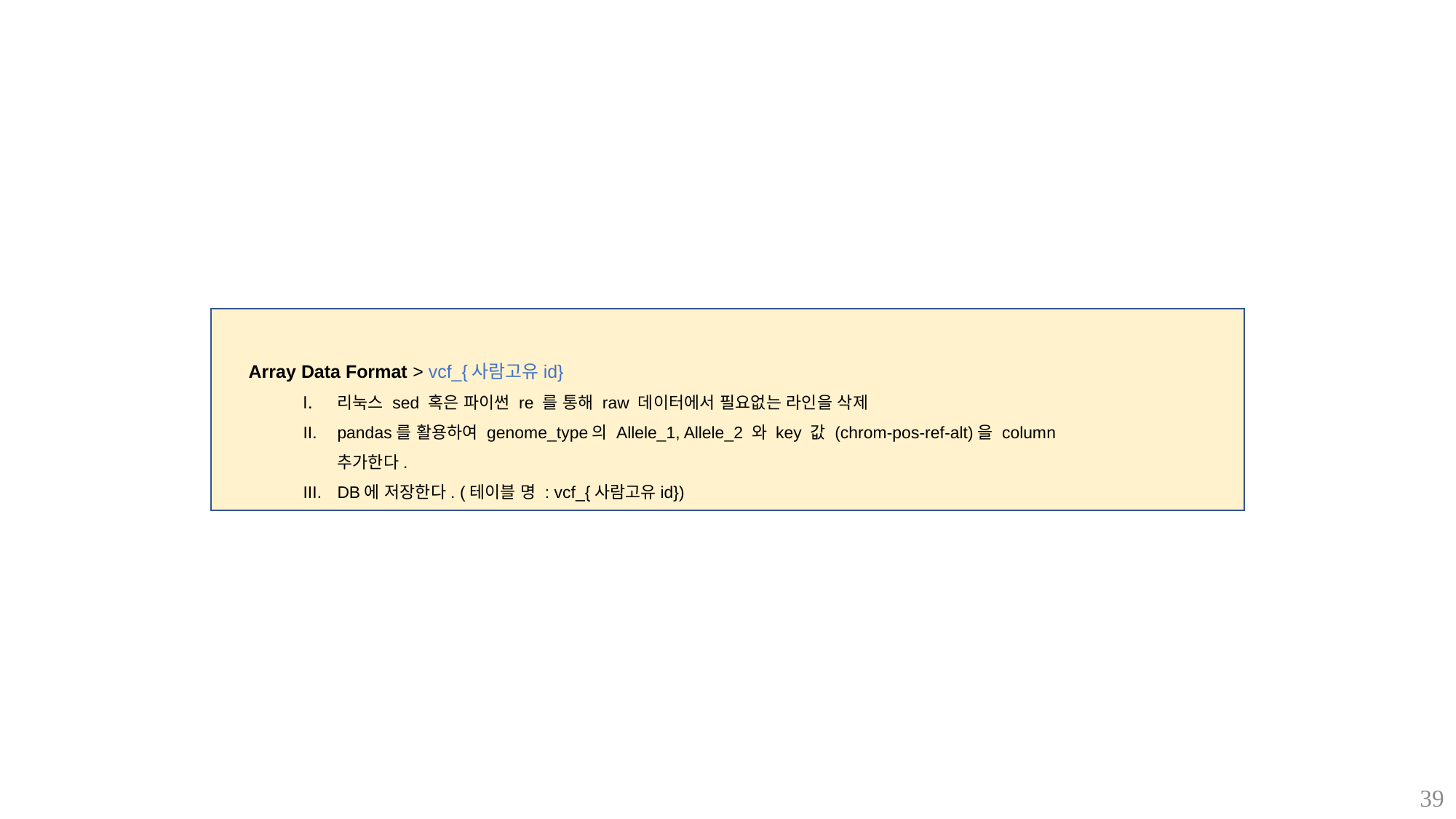

Array Data Format > vcf_{사람고유id}
리눅스 sed 혹은 파이썬 re 를 통해 raw 데이터에서 필요없는 라인을 삭제
pandas를 활용하여 genome_type의 Allele_1, Allele_2 와 key 값 (chrom-pos-ref-alt)을 column 추가한다.
DB에 저장한다. (테이블 명 : vcf_{사람고유id})
39